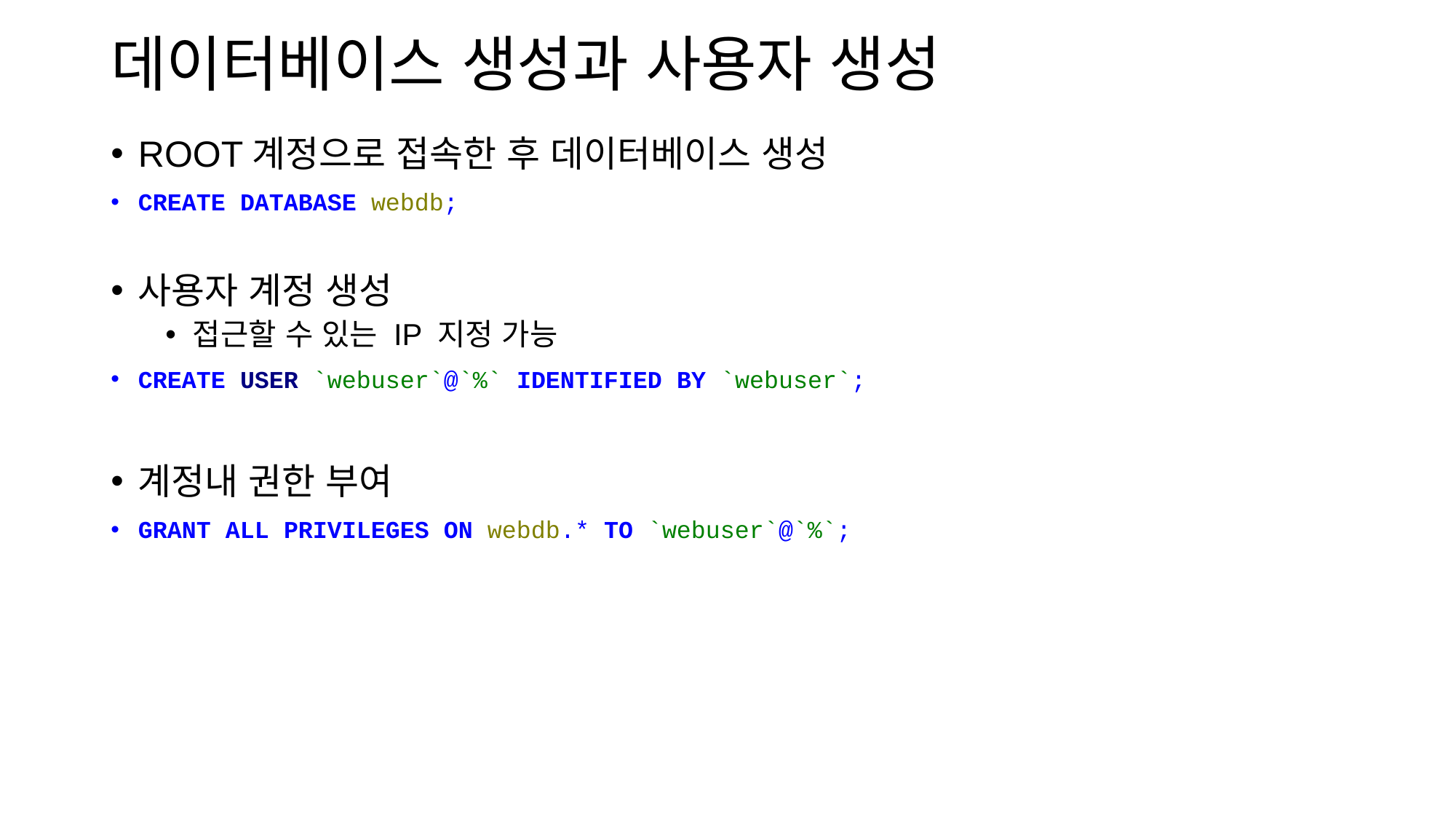

# 데이터베이스 생성과 사용자 생성
ROOT계정으로 접속한 후 데이터베이스 생성
CREATE DATABASE webdb;

사용자 계정 생성
접근할 수 있는 IP 지정 가능
CREATE USER `webuser`@`%` IDENTIFIED BY `webuser`;

계정내 권한 부여
GRANT ALL PRIVILEGES ON webdb.* TO `webuser`@`%`;